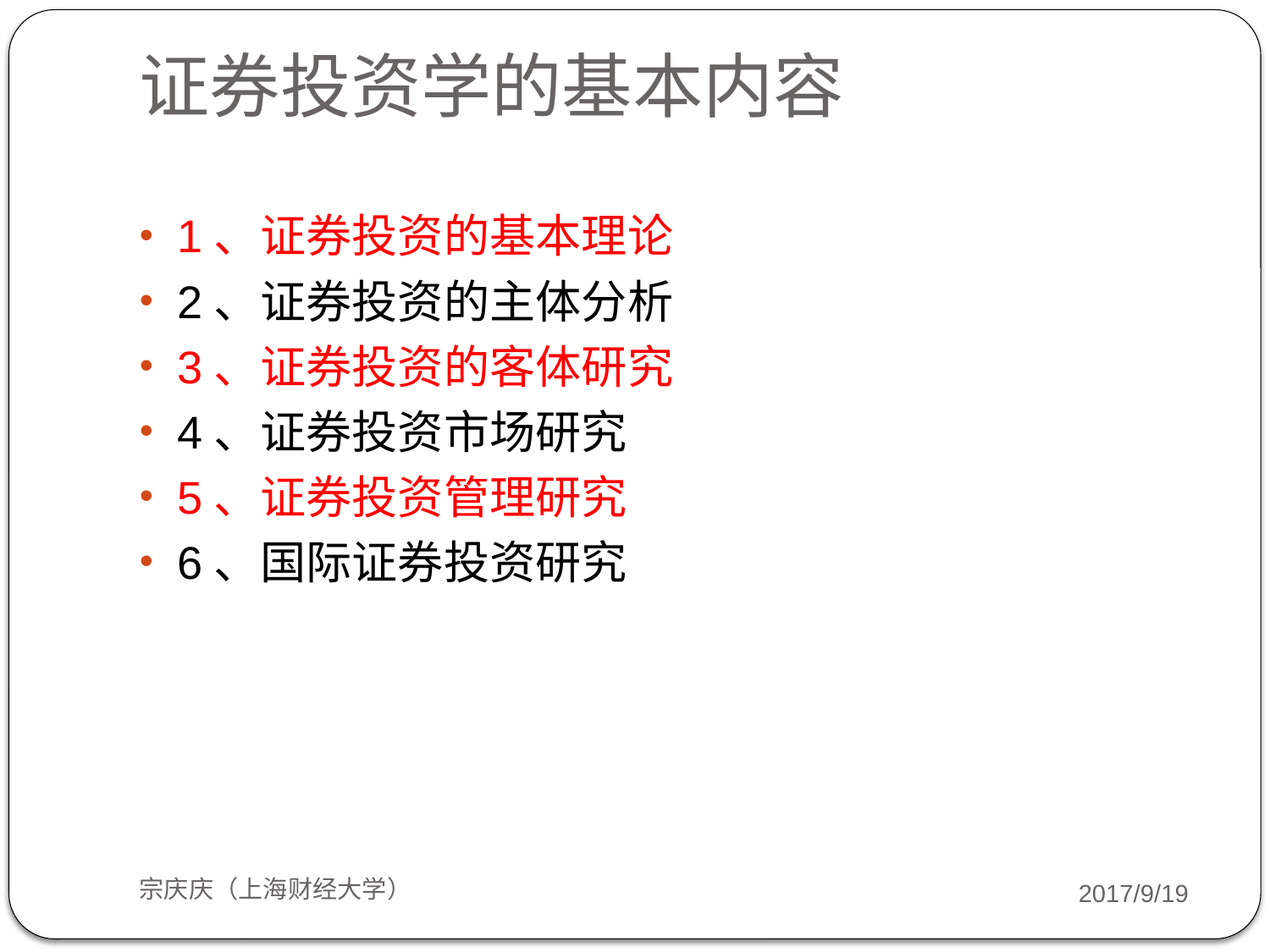

# 证券投资学的基本内容
1、证券投资的基本理论
2、证券投资的主体分析
3、证券投资的客体研究
4、证券投资市场研究
5、证券投资管理研究
6、国际证券投资研究
宗庆庆（上海财经大学）
2017/9/19